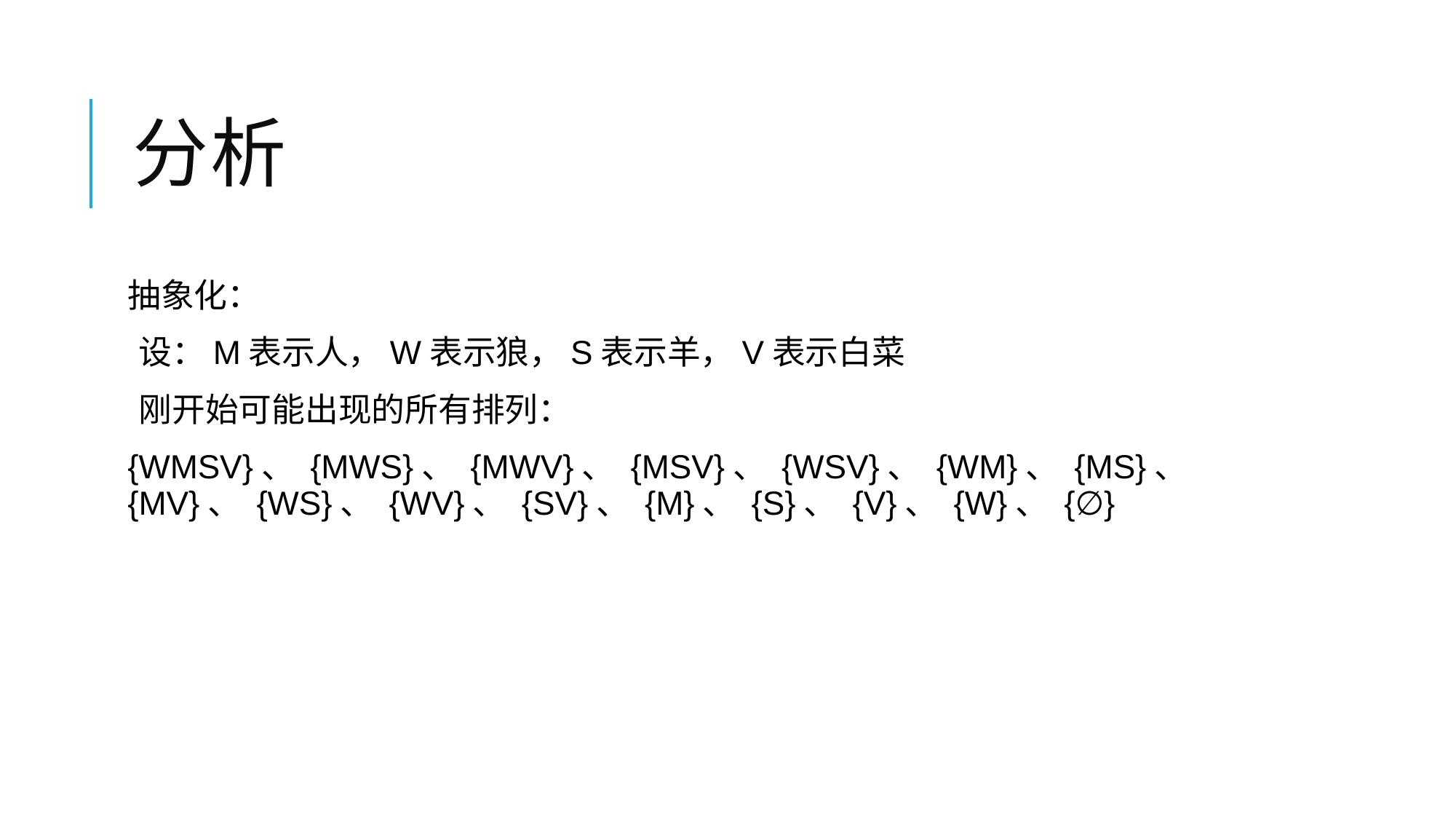

# 分析
抽象化：
设：M表示人，W表示狼，S表示羊，V表示白菜
刚开始可能出现的所有排列：
{WMSV}、 {MWS}、 {MWV}、 {MSV}、 {WSV}、 {WM}、 {MS}、 {MV}、 {WS}、 {WV}、 {SV}、 {M}、 {S}、 {V}、 {W}、 {∅}